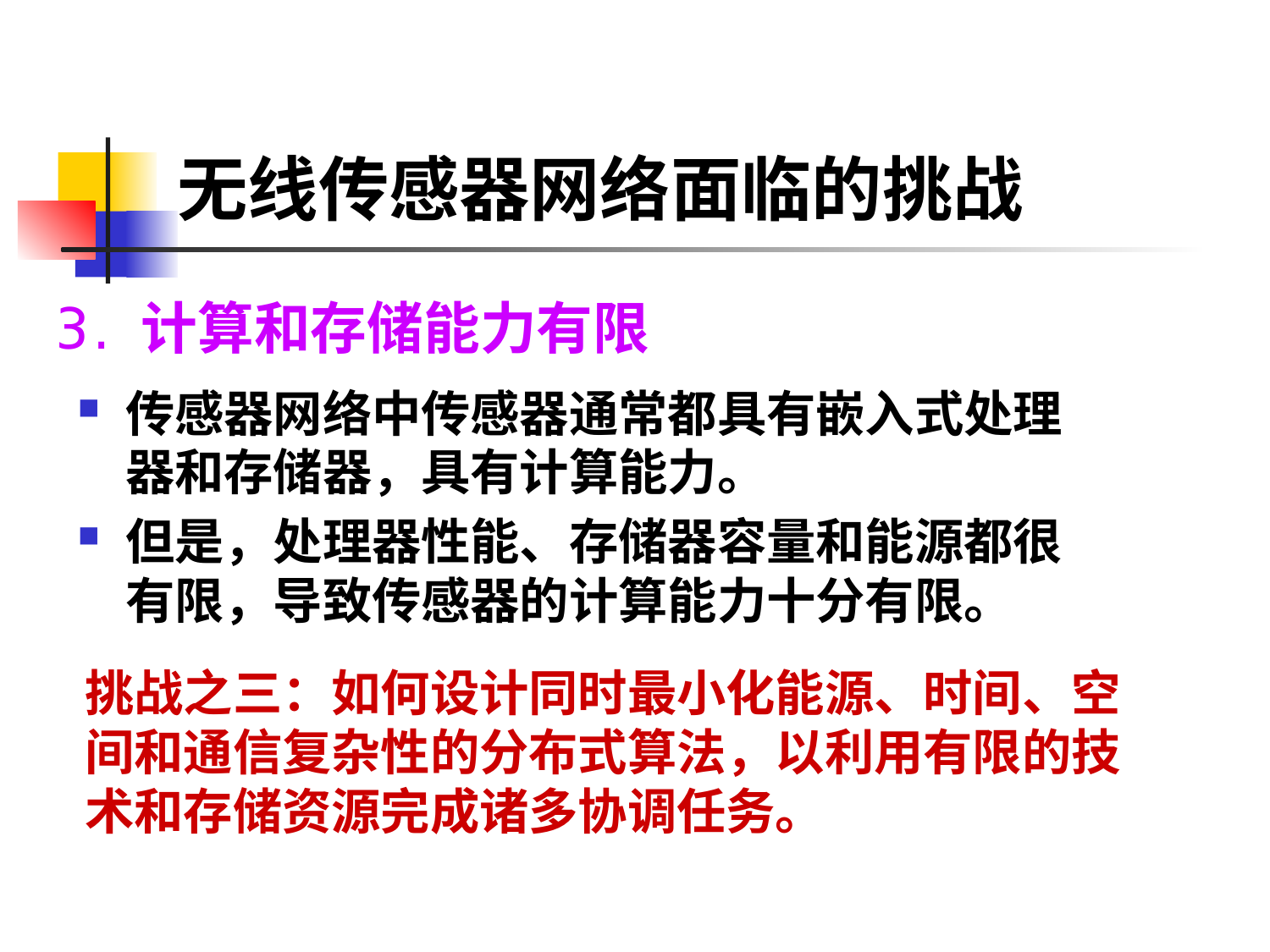

# 无线传感器网络面临的挑战
3. 计算和存储能力有限
传感器网络中传感器通常都具有嵌入式处理器和存储器，具有计算能力。
但是，处理器性能、存储器容量和能源都很有限，导致传感器的计算能力十分有限。

	挑战之三：如何设计同时最小化能源、时间、空间和通信复杂性的分布式算法，以利用有限的技术和存储资源完成诸多协调任务。